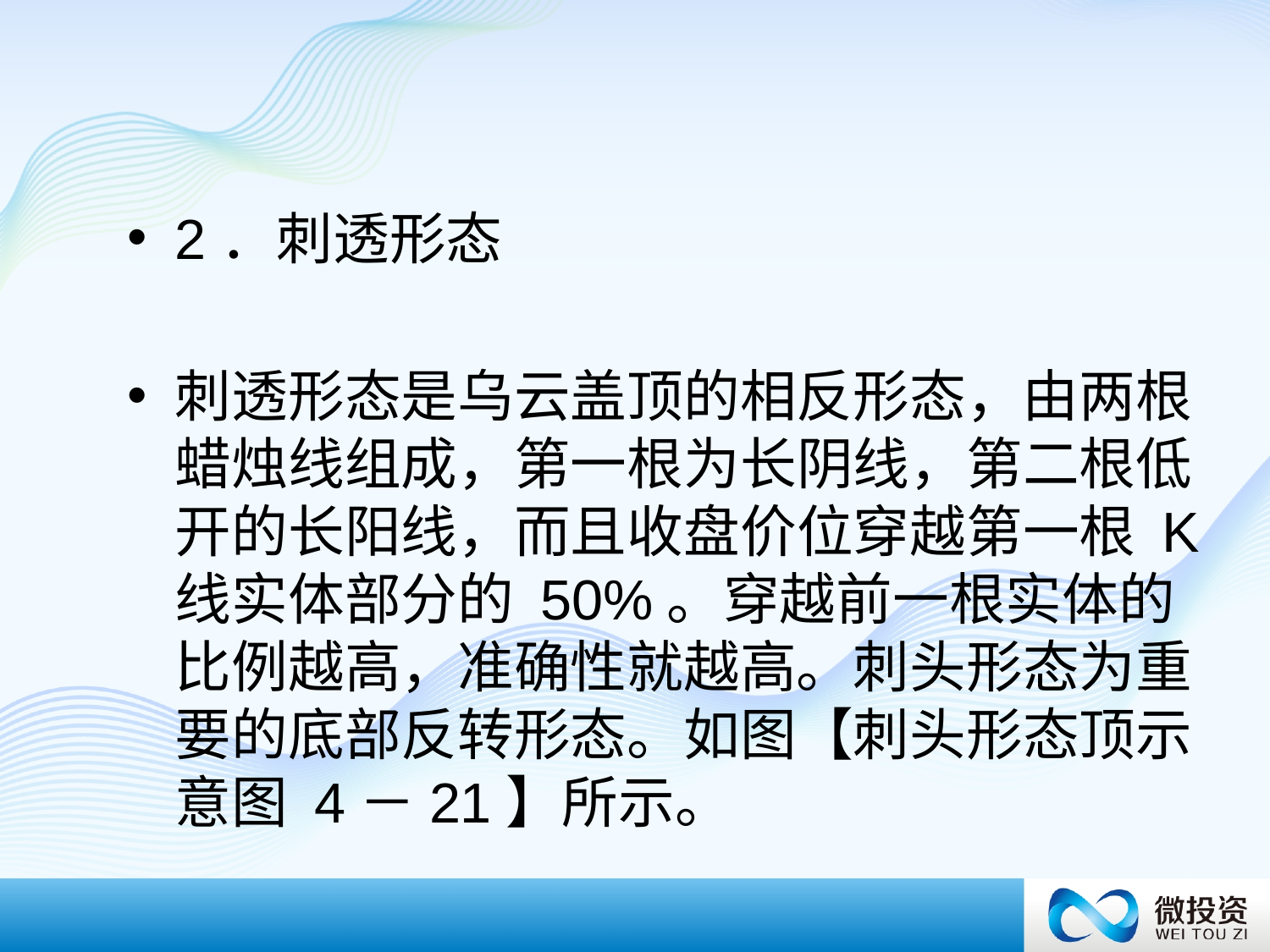

2．刺透形态

刺透形态是乌云盖顶的相反形态，由两根蜡烛线组成，第一根为长阴线，第二根低开的长阳线，而且收盘价位穿越第一根 K 线实体部分的 50%。穿越前一根实体的比例越高，准确性就越高。刺头形态为重要的底部反转形态。如图【刺头形态顶示意图 4－21】所示。